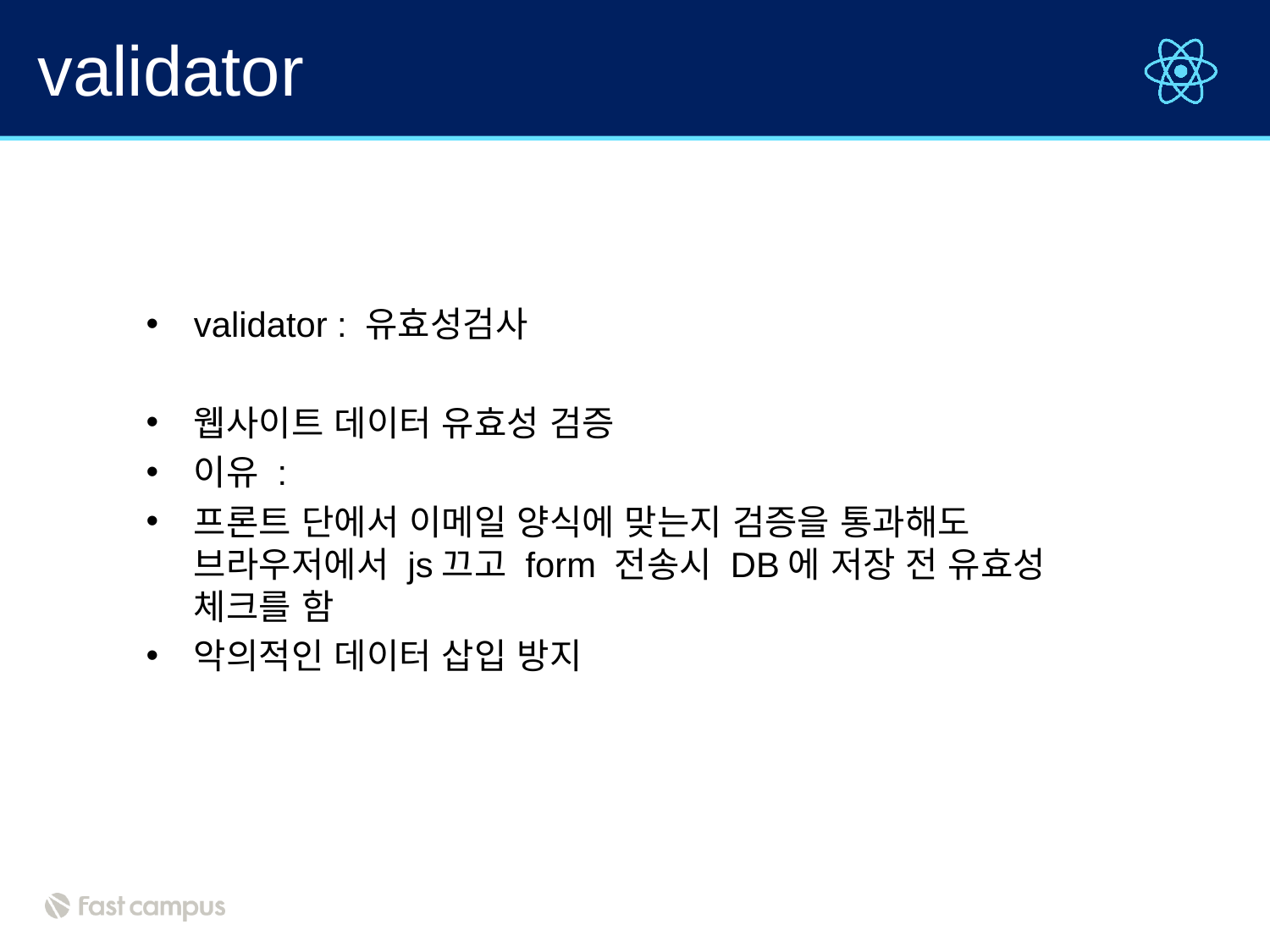

# validator

validator : 유효성검사

웹사이트 데이터 유효성 검증
이유 :
프론트 단에서 이메일 양식에 맞는지 검증을 통과해도 브라우저에서 js끄고 form 전송시 DB에 저장 전 유효성 체크를 함
악의적인 데이터 삽입 방지